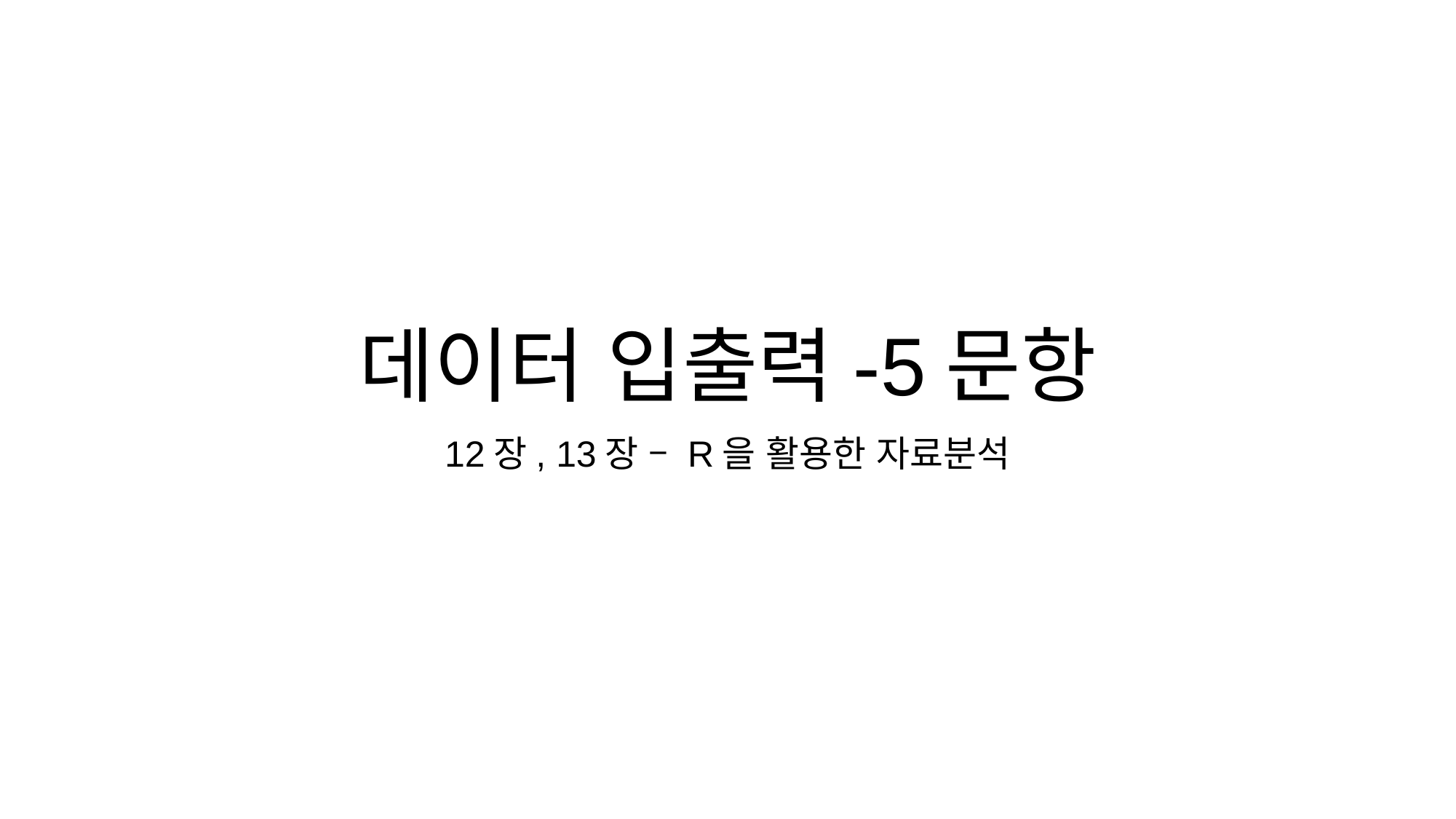

# 데이터 입출력-5문항
12장, 13장 – R을 활용한 자료분석